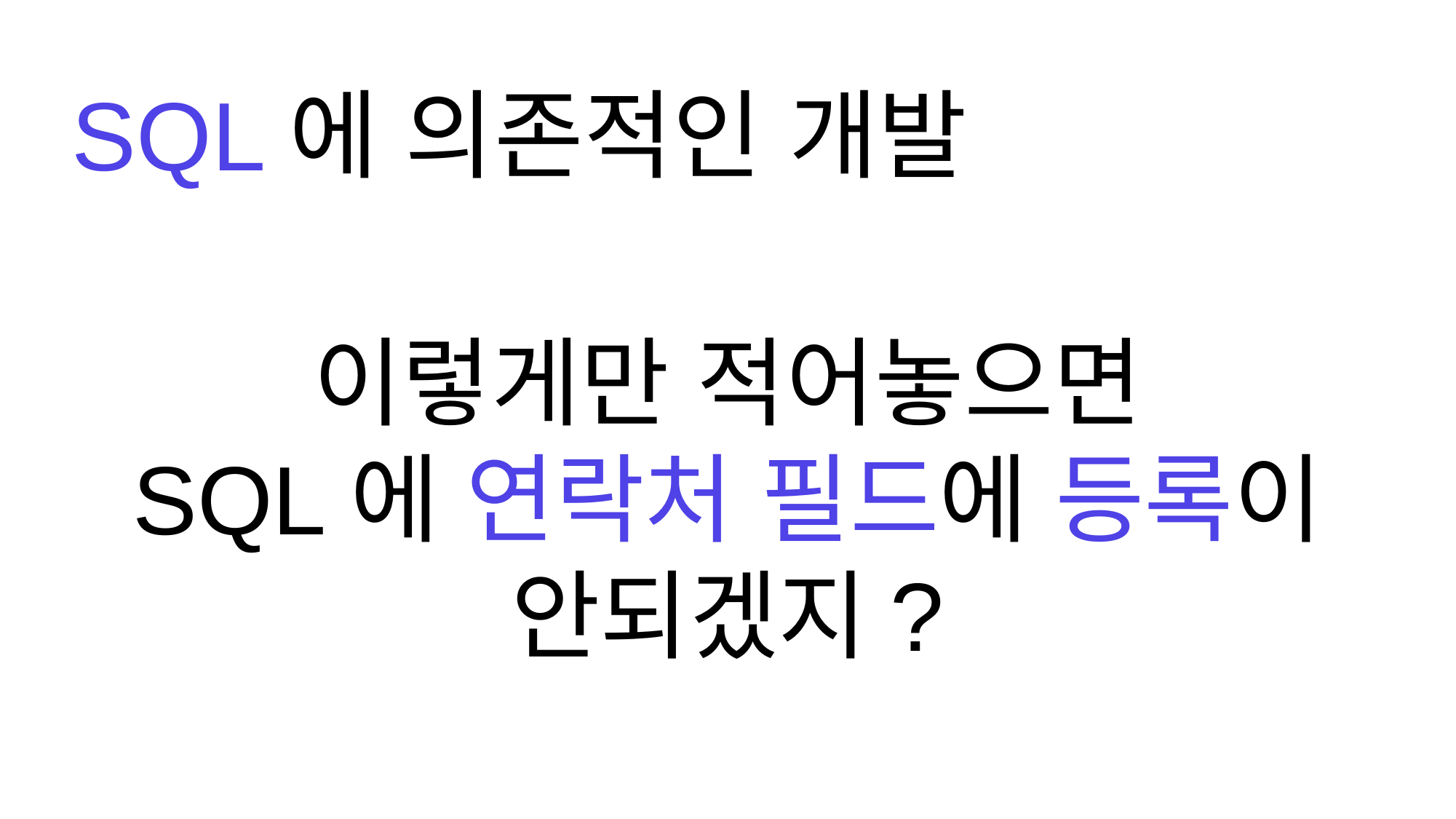

SQL에 의존적인 개발
이렇게만 적어놓으면
SQL에 연락처 필드에 등록이
안되겠지?